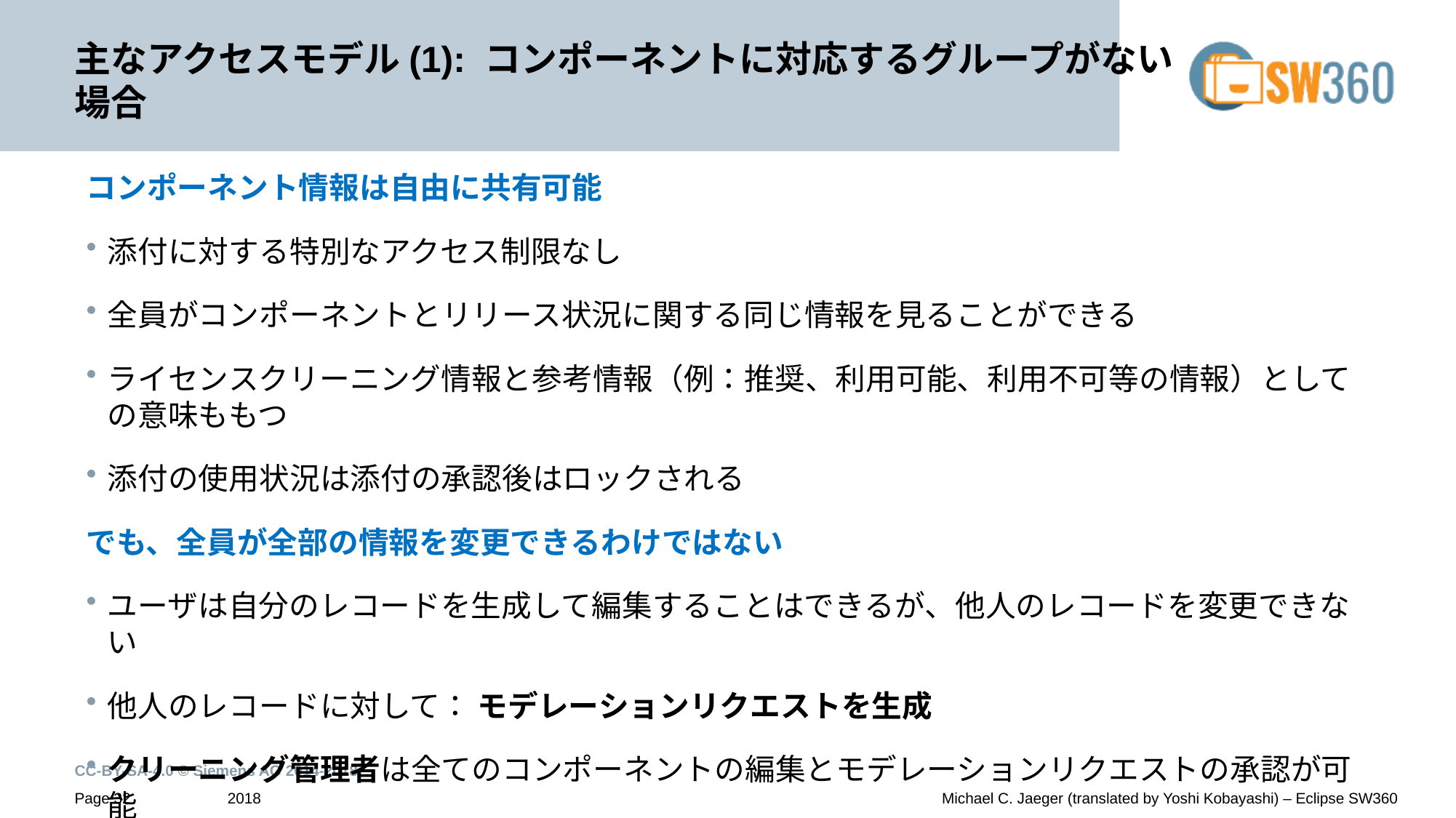

# 主なアクセスモデル(1): コンポーネントに対応するグループがない場合
コンポーネント情報は自由に共有可能
添付に対する特別なアクセス制限なし
全員がコンポーネントとリリース状況に関する同じ情報を見ることができる
ライセンスクリーニング情報と参考情報（例：推奨、利用可能、利用不可等の情報）としての意味ももつ
添付の使用状況は添付の承認後はロックされる
でも、全員が全部の情報を変更できるわけではない
ユーザは自分のレコードを生成して編集することはできるが、他人のレコードを変更できない
他人のレコードに対して： モデレーションリクエストを生成
クリーニング管理者は全てのコンポーネントの編集とモデレーションリクエストの承認が可能